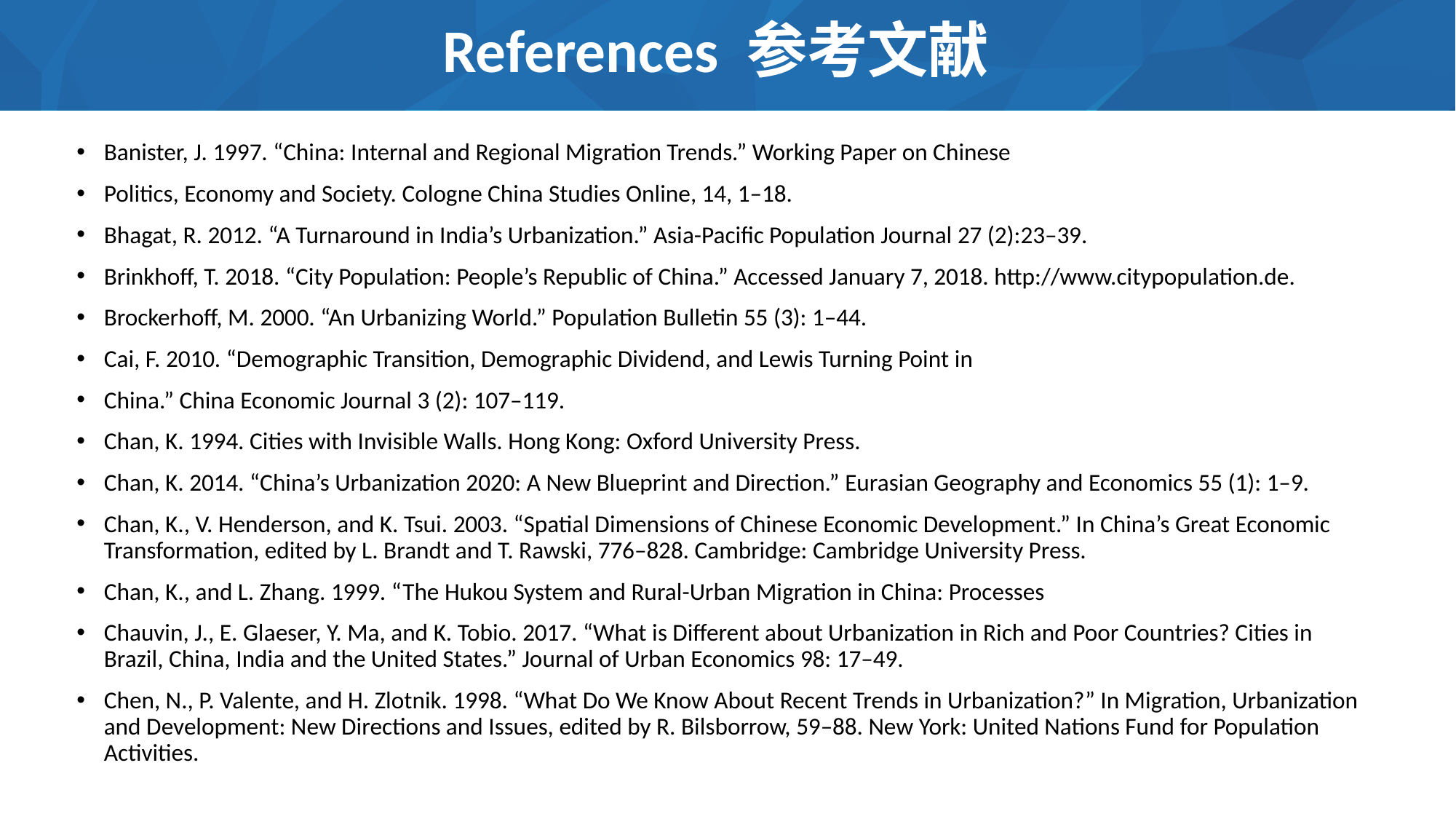

# References 参考文献
Banister, J. 1997. “China: Internal and Regional Migration Trends.” Working Paper on Chinese
Politics, Economy and Society. Cologne China Studies Online, 14, 1–18.
Bhagat, R. 2012. “A Turnaround in India’s Urbanization.” Asia-Pacific Population Journal 27 (2):23–39.
Brinkhoff, T. 2018. “City Population: People’s Republic of China.” Accessed January 7, 2018. http://www.citypopulation.de.
Brockerhoff, M. 2000. “An Urbanizing World.” Population Bulletin 55 (3): 1–44.
Cai, F. 2010. “Demographic Transition, Demographic Dividend, and Lewis Turning Point in
China.” China Economic Journal 3 (2): 107–119.
Chan, K. 1994. Cities with Invisible Walls. Hong Kong: Oxford University Press.
Chan, K. 2014. “China’s Urbanization 2020: A New Blueprint and Direction.” Eurasian Geography and Economics 55 (1): 1–9.
Chan, K., V. Henderson, and K. Tsui. 2003. “Spatial Dimensions of Chinese Economic Development.” In China’s Great Economic Transformation, edited by L. Brandt and T. Rawski, 776–828. Cambridge: Cambridge University Press.
Chan, K., and L. Zhang. 1999. “The Hukou System and Rural-Urban Migration in China: Processes
Chauvin, J., E. Glaeser, Y. Ma, and K. Tobio. 2017. “What is Different about Urbanization in Rich and Poor Countries? Cities in Brazil, China, India and the United States.” Journal of Urban Economics 98: 17–49.
Chen, N., P. Valente, and H. Zlotnik. 1998. “What Do We Know About Recent Trends in Urbanization?” In Migration, Urbanization and Development: New Directions and Issues, edited by R. Bilsborrow, 59–88. New York: United Nations Fund for Population Activities.